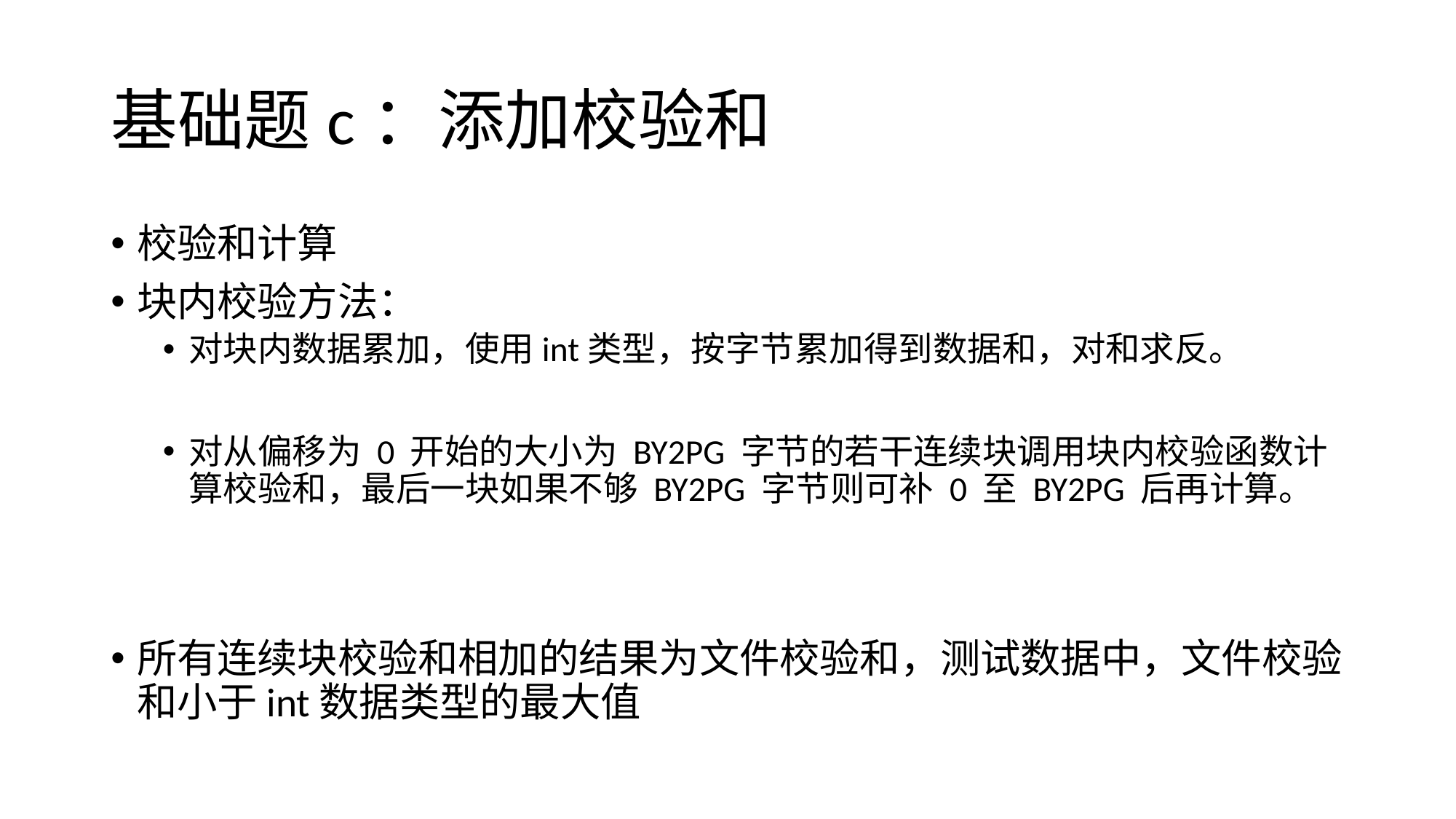

# 基础题c：添加校验和
校验和计算
块内校验方法：
对块内数据累加，使用int类型，按字节累加得到数据和，对和求反。

对从偏移为 0 开始的大小为 BY2PG 字节的若干连续块调用块内校验函数计算校验和，最后一块如果不够 BY2PG 字节则可补 0 至 BY2PG 后再计算。

所有连续块校验和相加的结果为文件校验和，测试数据中，文件校验和小于int数据类型的最大值